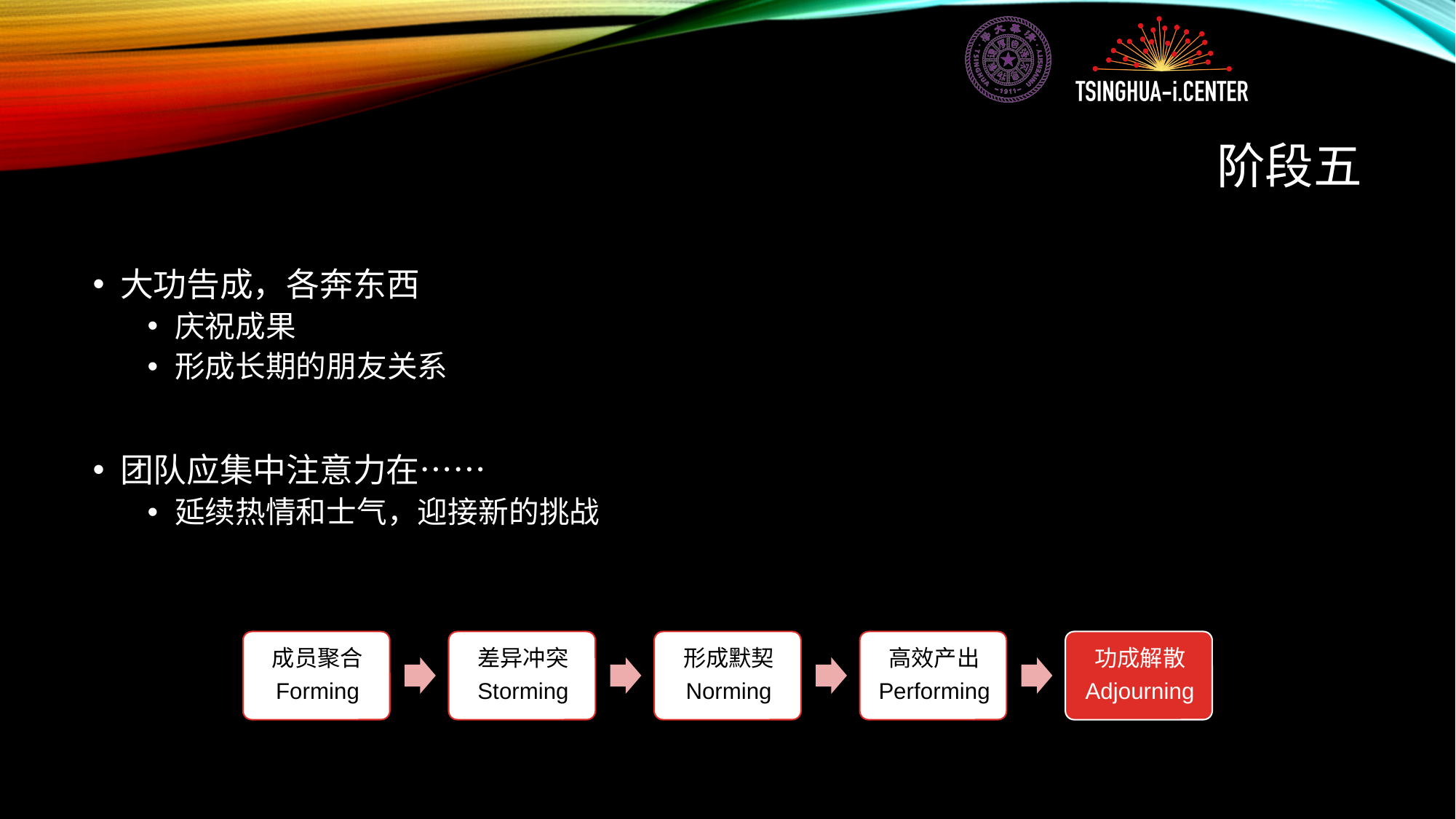

# 阶段五
大功告成，各奔东西
庆祝成果
形成长期的朋友关系

团队应集中注意力在……
延续热情和士气，迎接新的挑战
成员聚合
Forming

差异冲突
Storming

形成默契
Norming

高效产出
Performing

功成解散
Adjourning